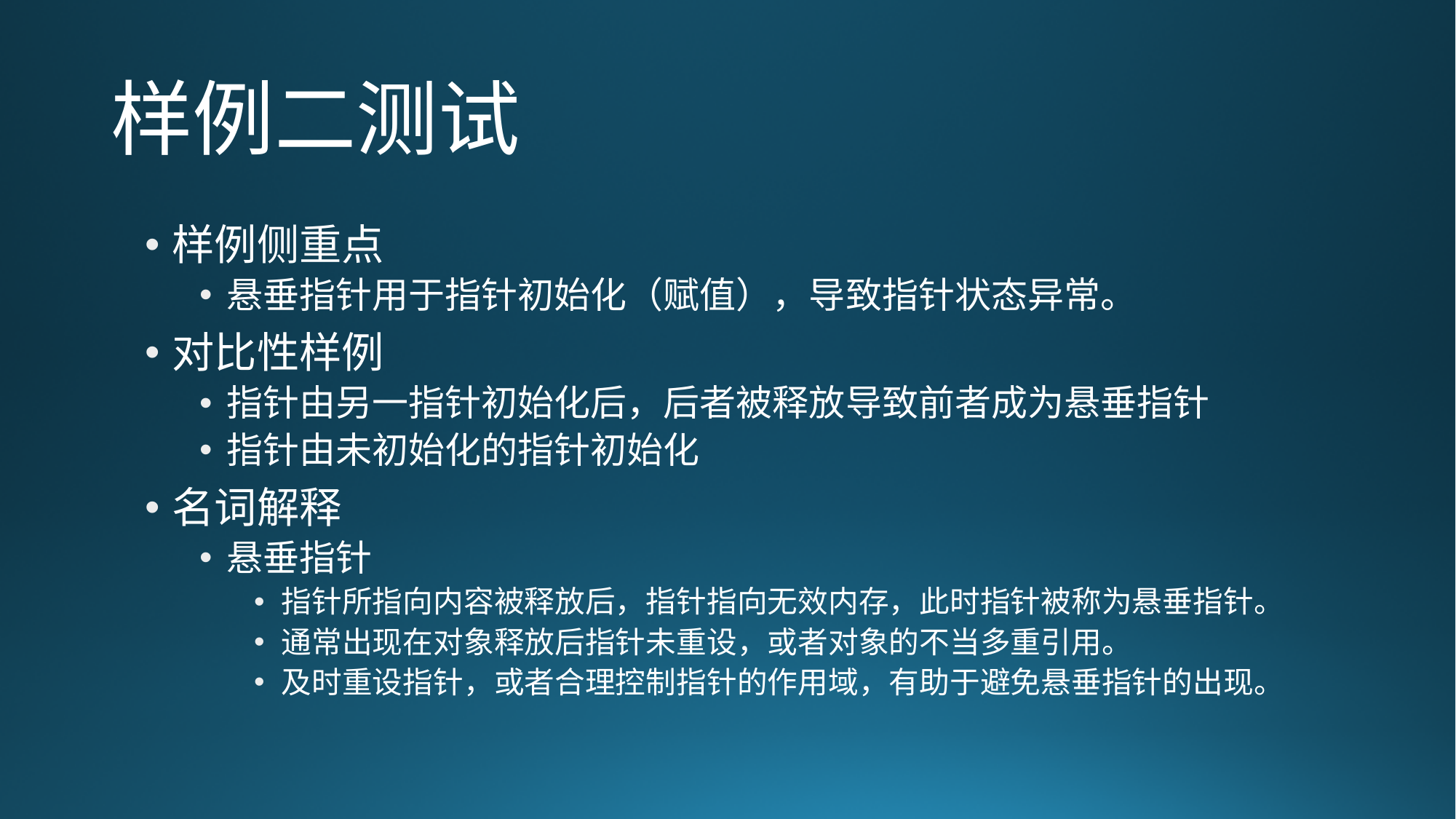

# 样例二测试
样例侧重点
悬垂指针用于指针初始化（赋值），导致指针状态异常。
对比性样例
指针由另一指针初始化后，后者被释放导致前者成为悬垂指针
指针由未初始化的指针初始化
名词解释
悬垂指针
指针所指向内容被释放后，指针指向无效内存，此时指针被称为悬垂指针。
通常出现在对象释放后指针未重设，或者对象的不当多重引用。
及时重设指针，或者合理控制指针的作用域，有助于避免悬垂指针的出现。